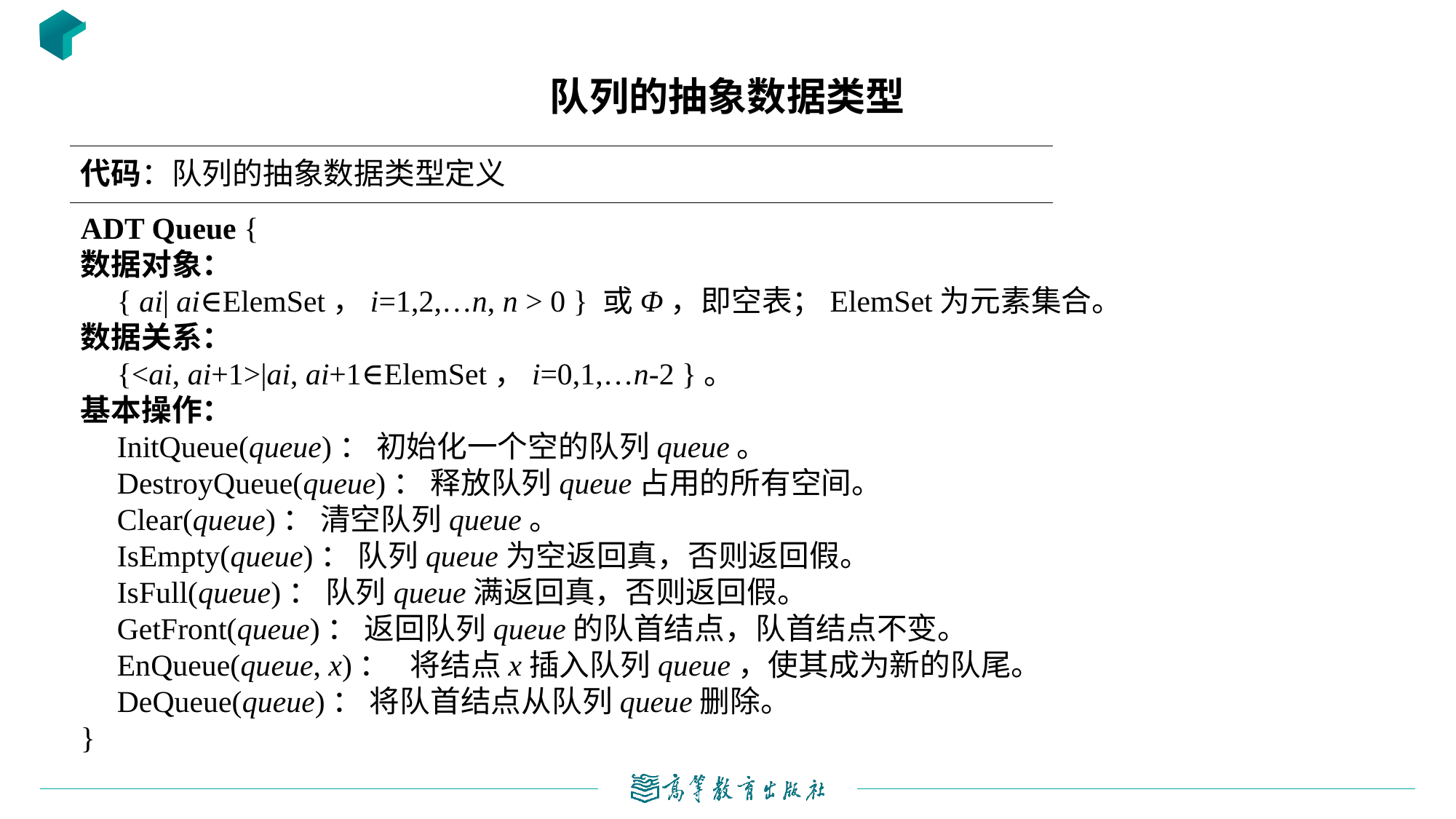

# 队列的抽象数据类型
代码：队列的抽象数据类型定义
ADT Queue {
数据对象：
{ ai| ai∈ElemSet，i=1,2,…n, n > 0 } 或Φ，即空表；ElemSet为元素集合。
数据关系：
{<ai, ai+1>|ai, ai+1∈ElemSet，i=0,1,…n-2 }。
基本操作：
InitQueue(queue)： 初始化一个空的队列queue。
DestroyQueue(queue)： 释放队列queue占用的所有空间。
Clear(queue)： 清空队列queue。
IsEmpty(queue)： 队列queue为空返回真，否则返回假。
IsFull(queue)： 队列queue满返回真，否则返回假。
GetFront(queue)： 返回队列queue的队首结点，队首结点不变。
EnQueue(queue, x)：   将结点x插入队列queue，使其成为新的队尾。
DeQueue(queue)： 将队首结点从队列queue删除。
}